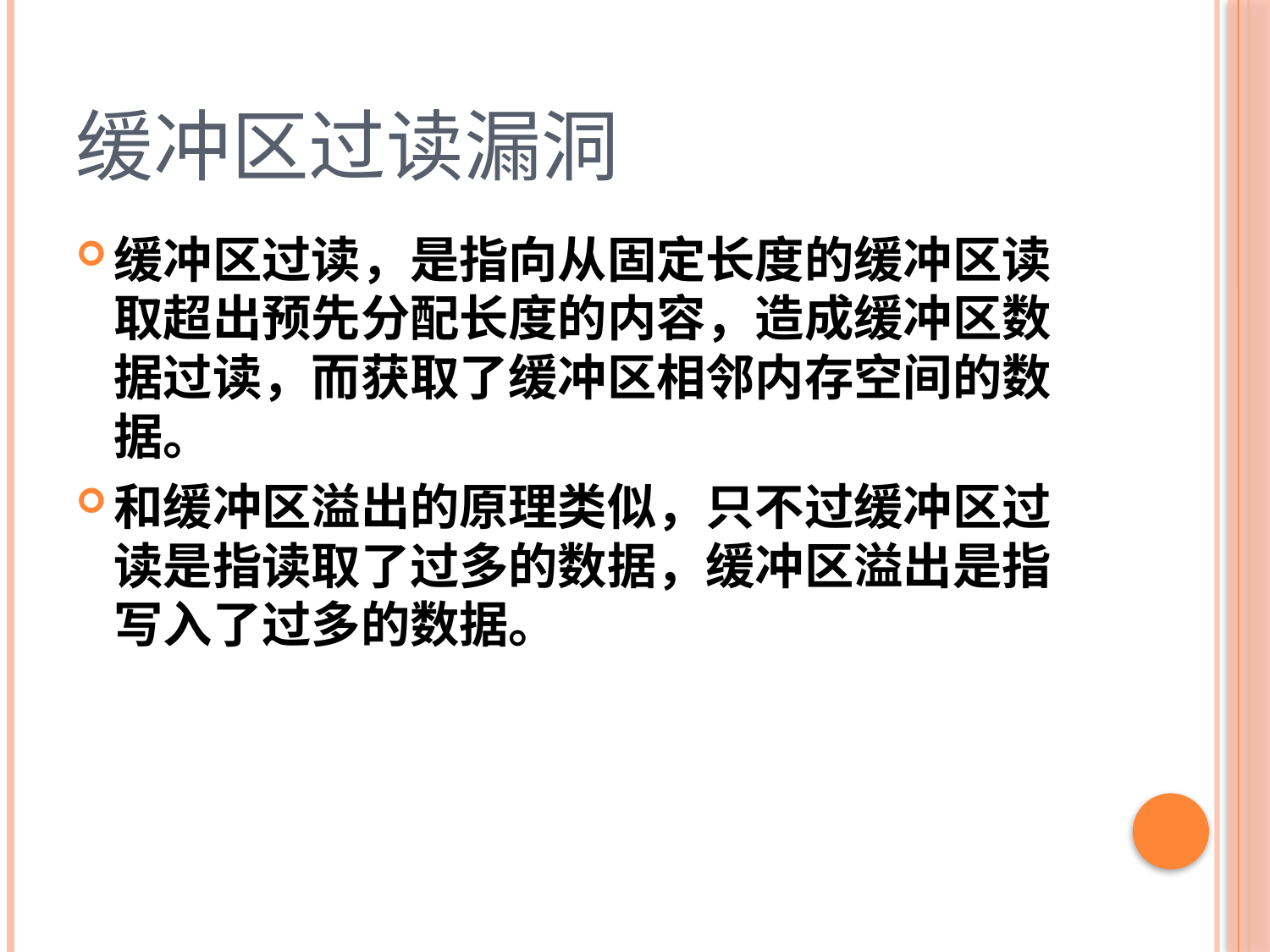

# 缓冲区过读漏洞
缓冲区过读，是指向从固定长度的缓冲区读取超出预先分配长度的内容，造成缓冲区数据过读，而获取了缓冲区相邻内存空间的数据。
和缓冲区溢出的原理类似，只不过缓冲区过读是指读取了过多的数据，缓冲区溢出是指写入了过多的数据。